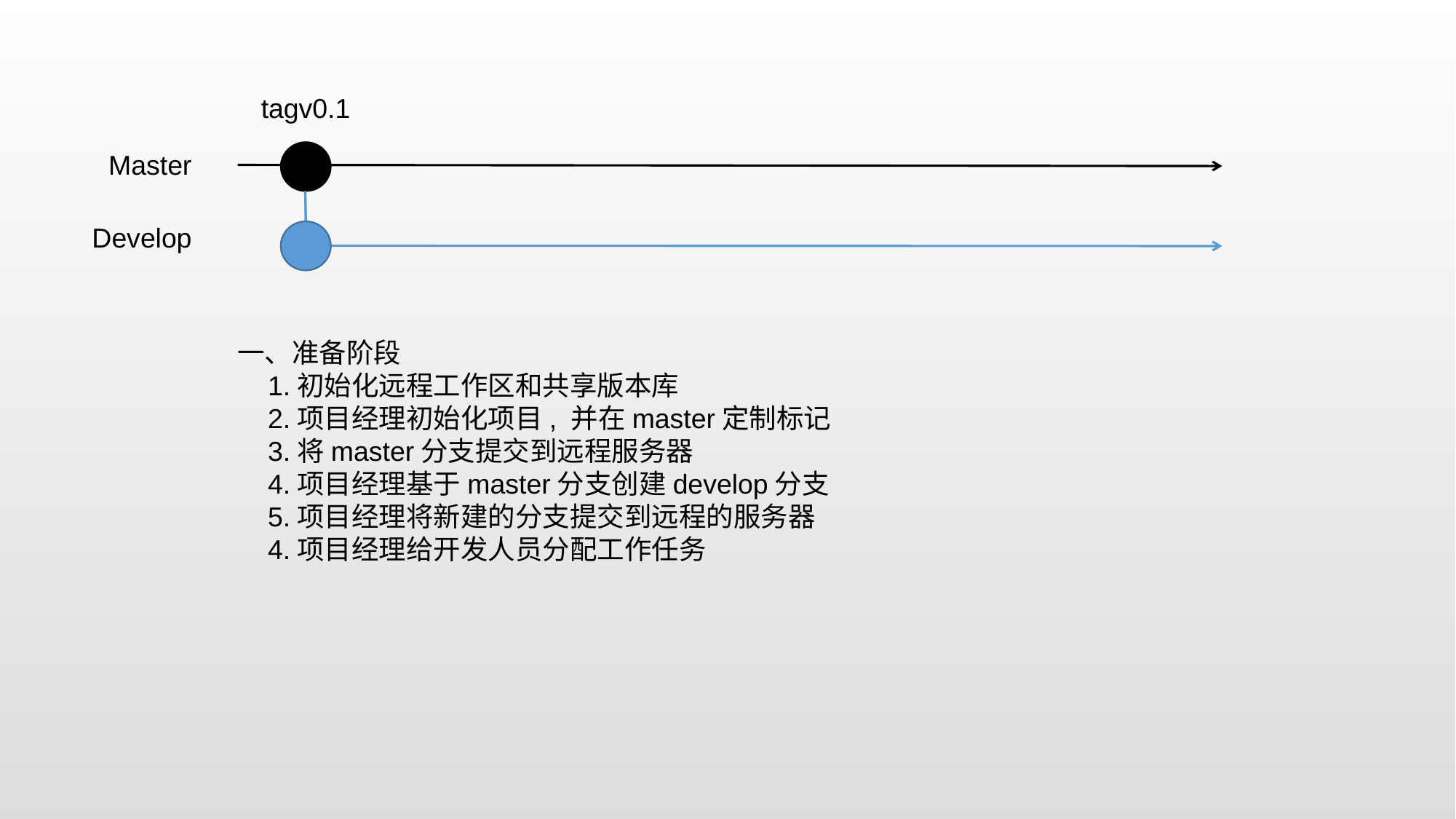

tagv0.1
Master

Develop

一、准备阶段
    1.初始化远程工作区和共享版本库
    2.项目经理初始化项目, 并在master定制标记
    3.将master分支提交到远程服务器
    4.项目经理基于master分支创建develop分支
    5.项目经理将新建的分支提交到远程的服务器
    4.项目经理给开发人员分配工作任务